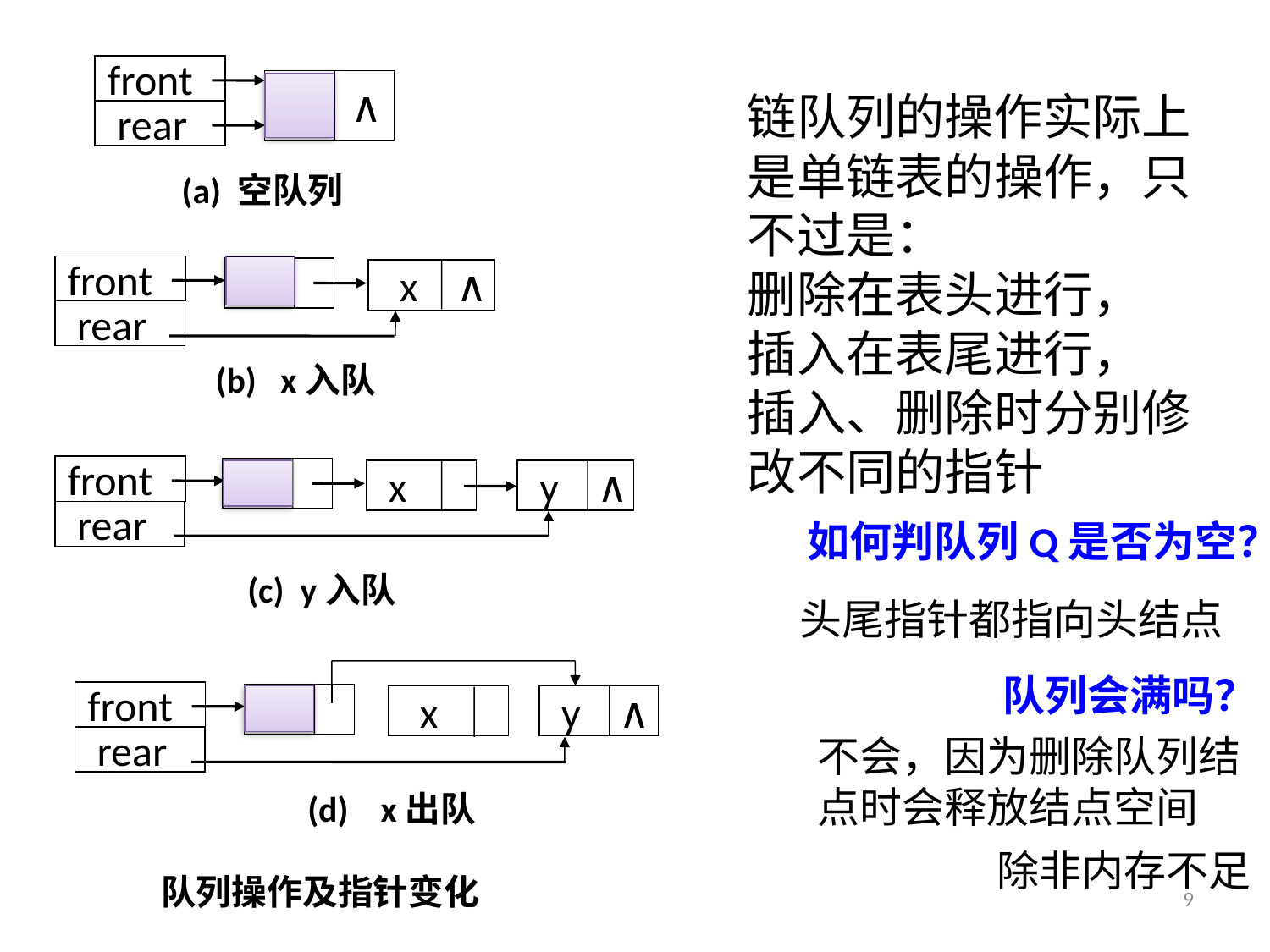

front

 rear

∧

(a) 空队列
front

  x    ∧
 rear

(b)   x入队
front

 x

 y    ∧

 rear

(c)  y入队

front

  x

 y    ∧

 rear

(d)    x出队
队列操作及指针变化

链队列的操作实际上是单链表的操作，只不过是：
删除在表头进行，
插入在表尾进行，
插入、删除时分别修改不同的指针
如何判队列Q是否为空？
头尾指针都指向头结点
队列会满吗？
不会，因为删除队列结点时会释放结点空间
除非内存不足
9